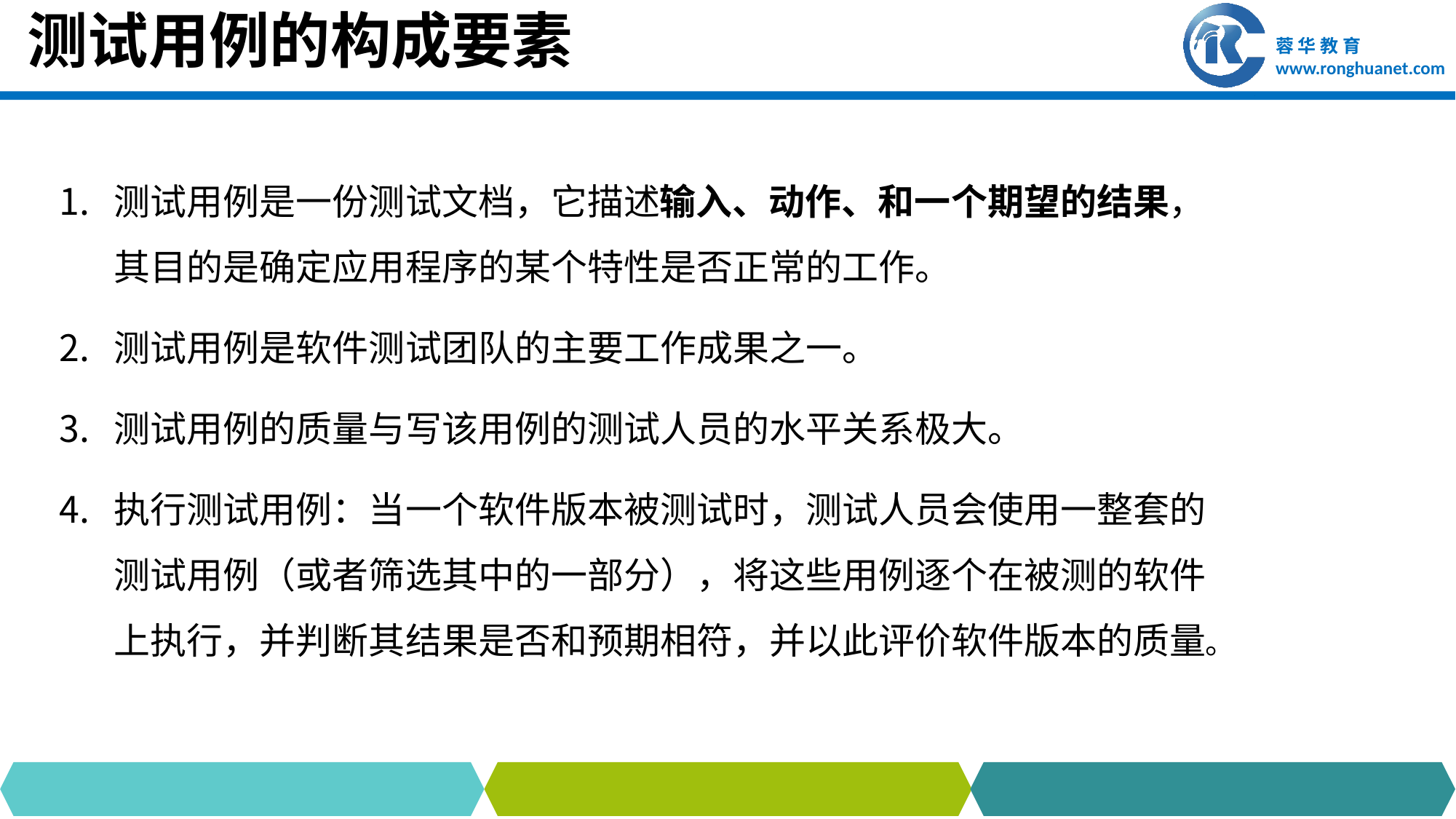

# 测试用例的构成要素
测试用例是一份测试文档，它描述输入、动作、和一个期望的结果，其目的是确定应用程序的某个特性是否正常的工作。
测试用例是软件测试团队的主要工作成果之一。
测试用例的质量与写该用例的测试人员的水平关系极大。
执行测试用例：当一个软件版本被测试时，测试人员会使用一整套的测试用例（或者筛选其中的一部分），将这些用例逐个在被测的软件上执行，并判断其结果是否和预期相符，并以此评价软件版本的质量。